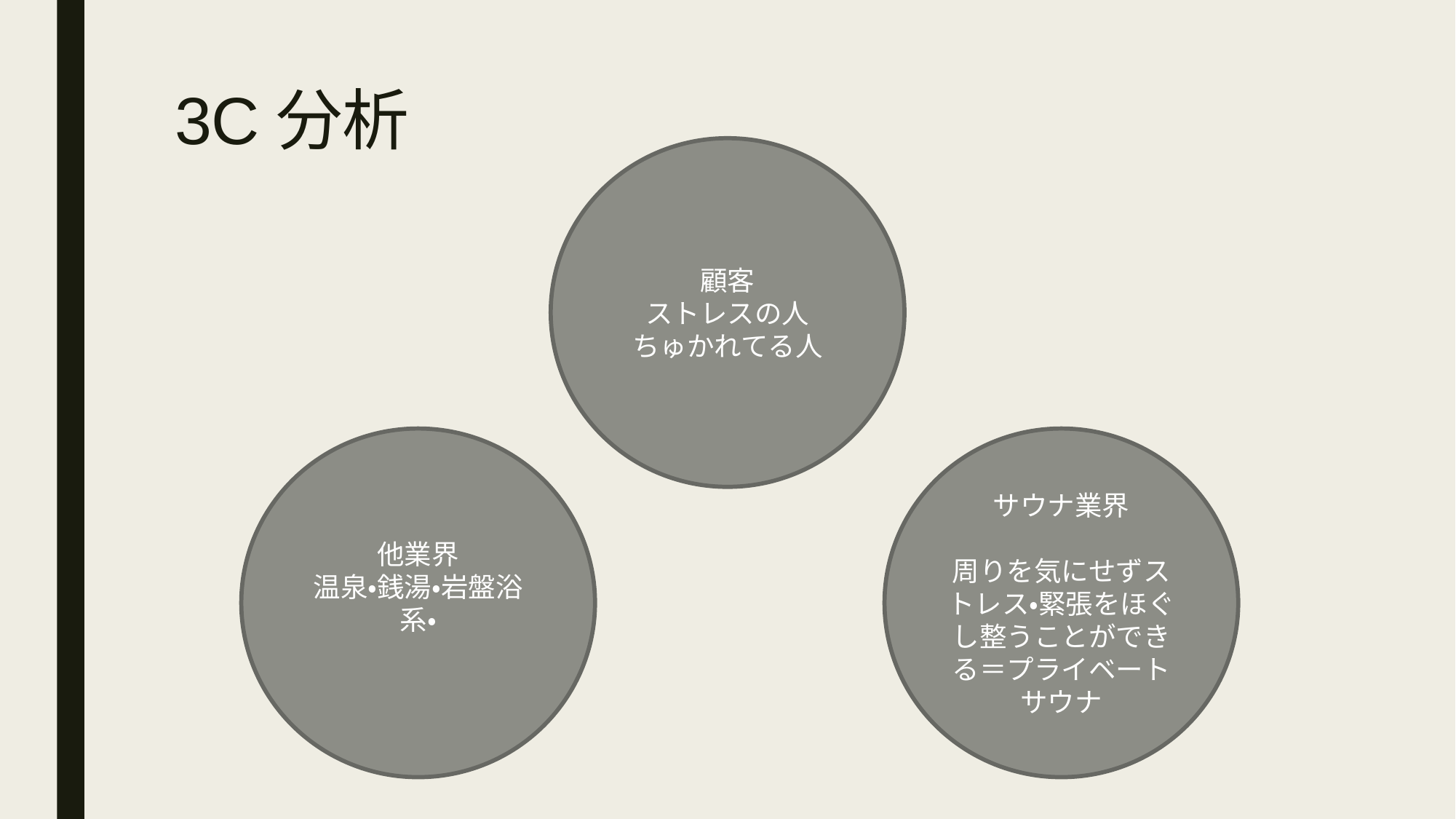

# 3C分析
顧客
ストレスの人
ちゅかれてる人
他業界
温泉・銭湯・岩盤浴系・

サウナ業界

周りを気にせずストレス・緊張をほぐし整うことができる＝プライベートサウナ